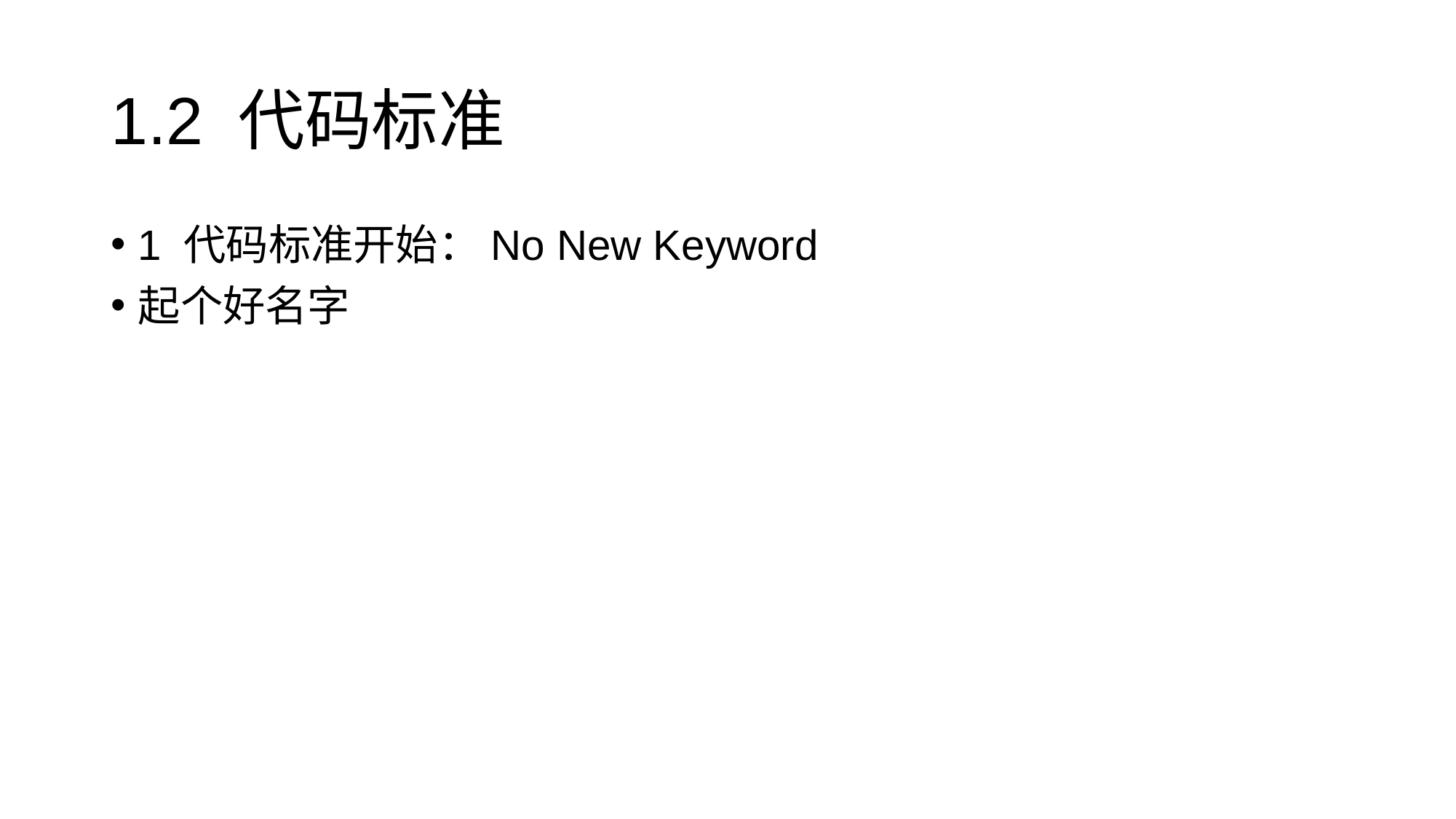

# 1.2 代码标准
1 代码标准开始：No New Keyword
起个好名字